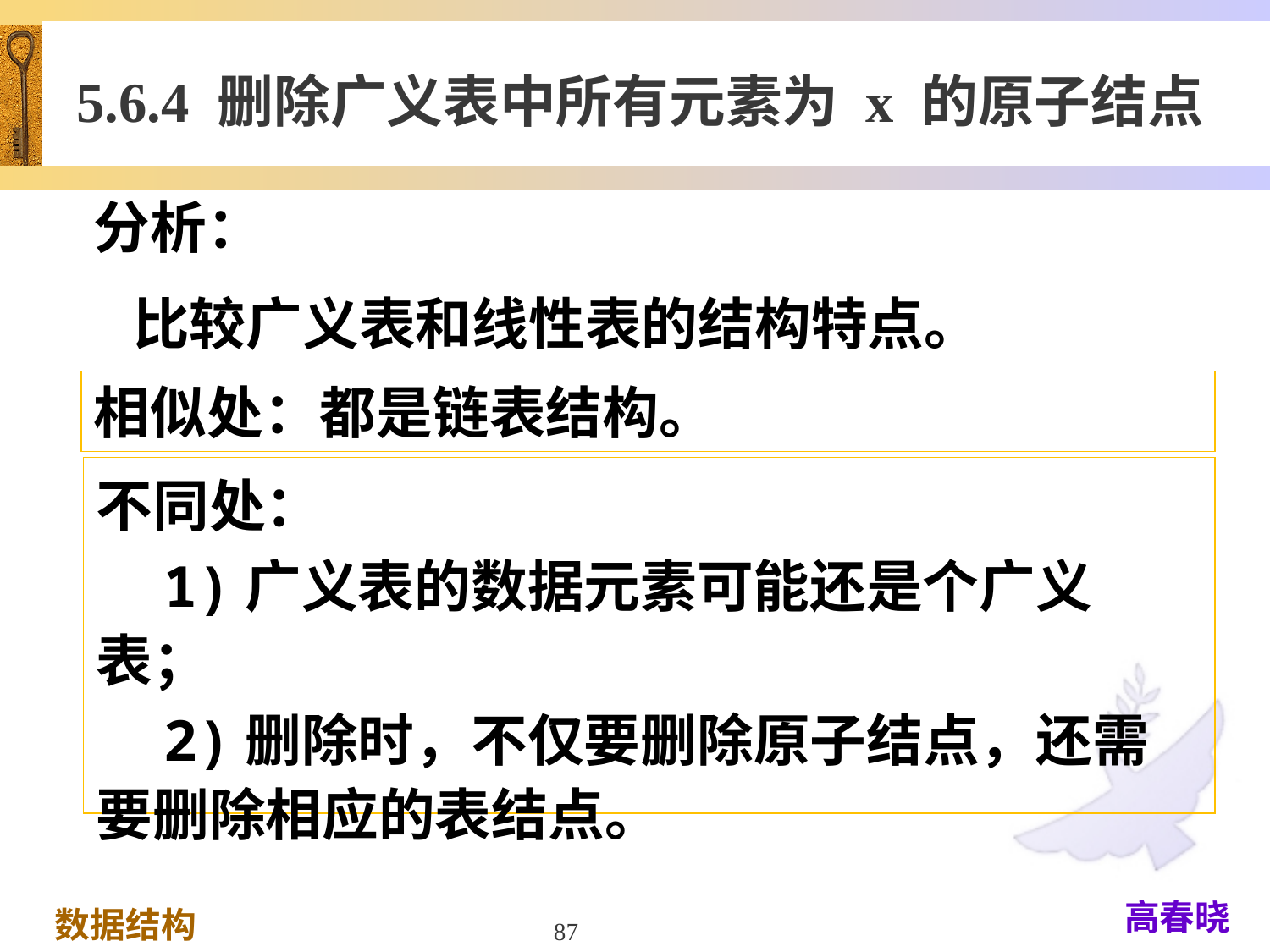

5.6.4 删除广义表中所有元素为 x 的原子结点
分析：
  比较广义表和线性表的结构特点。
相似处：都是链表结构。
不同处：
  1)广义表的数据元素可能还是个广义表；
  2)删除时，不仅要删除原子结点，还需要删除相应的表结点。
87